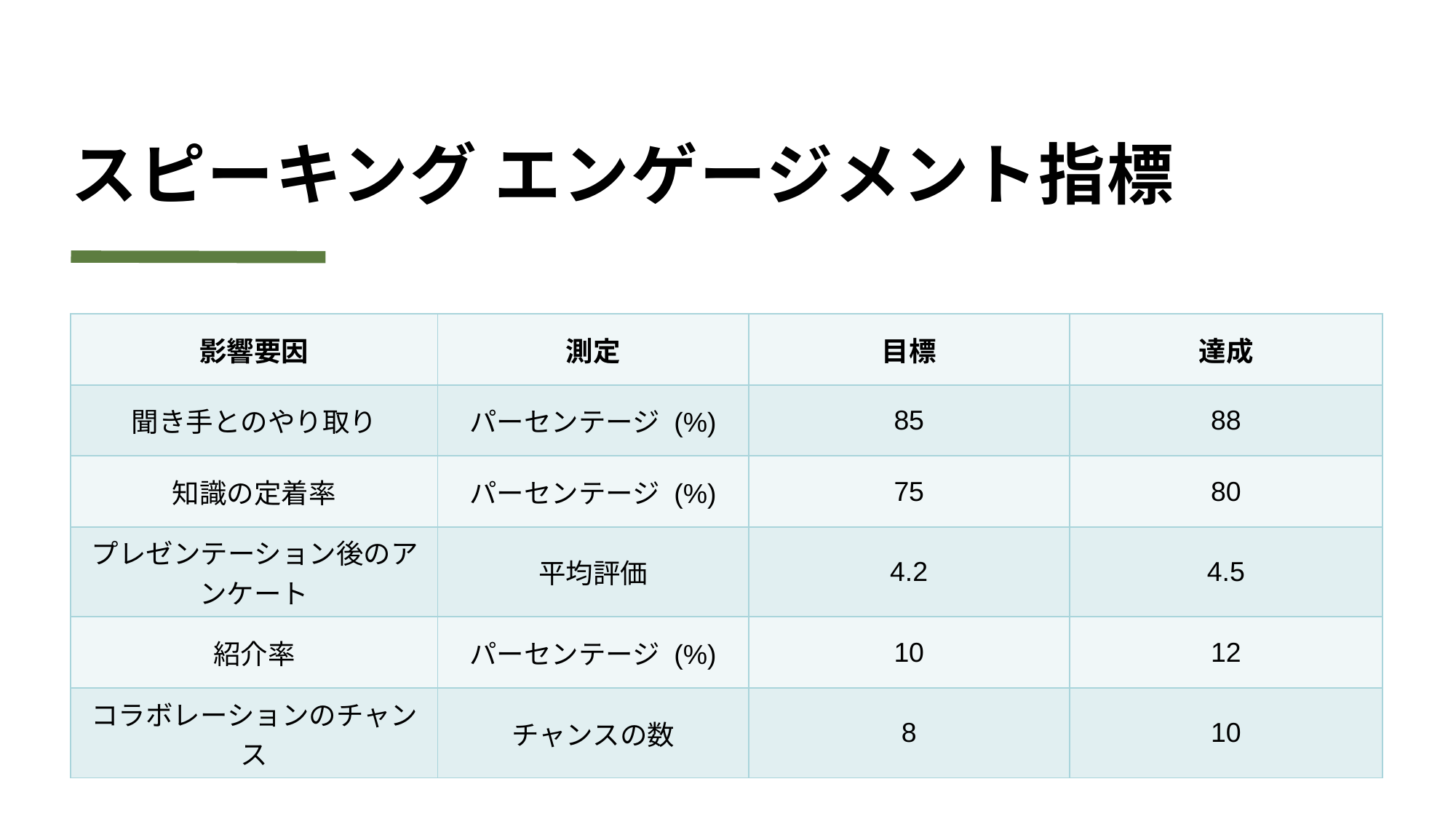

# スピーキング エンゲージメント指標
| 影響要因 | 測定 | 目標 | 達成 |
| --- | --- | --- | --- |
| 聞き手とのやり取り | パーセンテージ (%) | 85 | 88 |
| 知識の定着率 | パーセンテージ (%) | 75 | 80 |
| プレゼンテーション後のアンケート | 平均評価 | 4.2 | 4.5 |
| 紹介率 | パーセンテージ (%) | 10 | 12 |
| コラボレーションのチャンス | チャンスの数 | 8 | 10 |